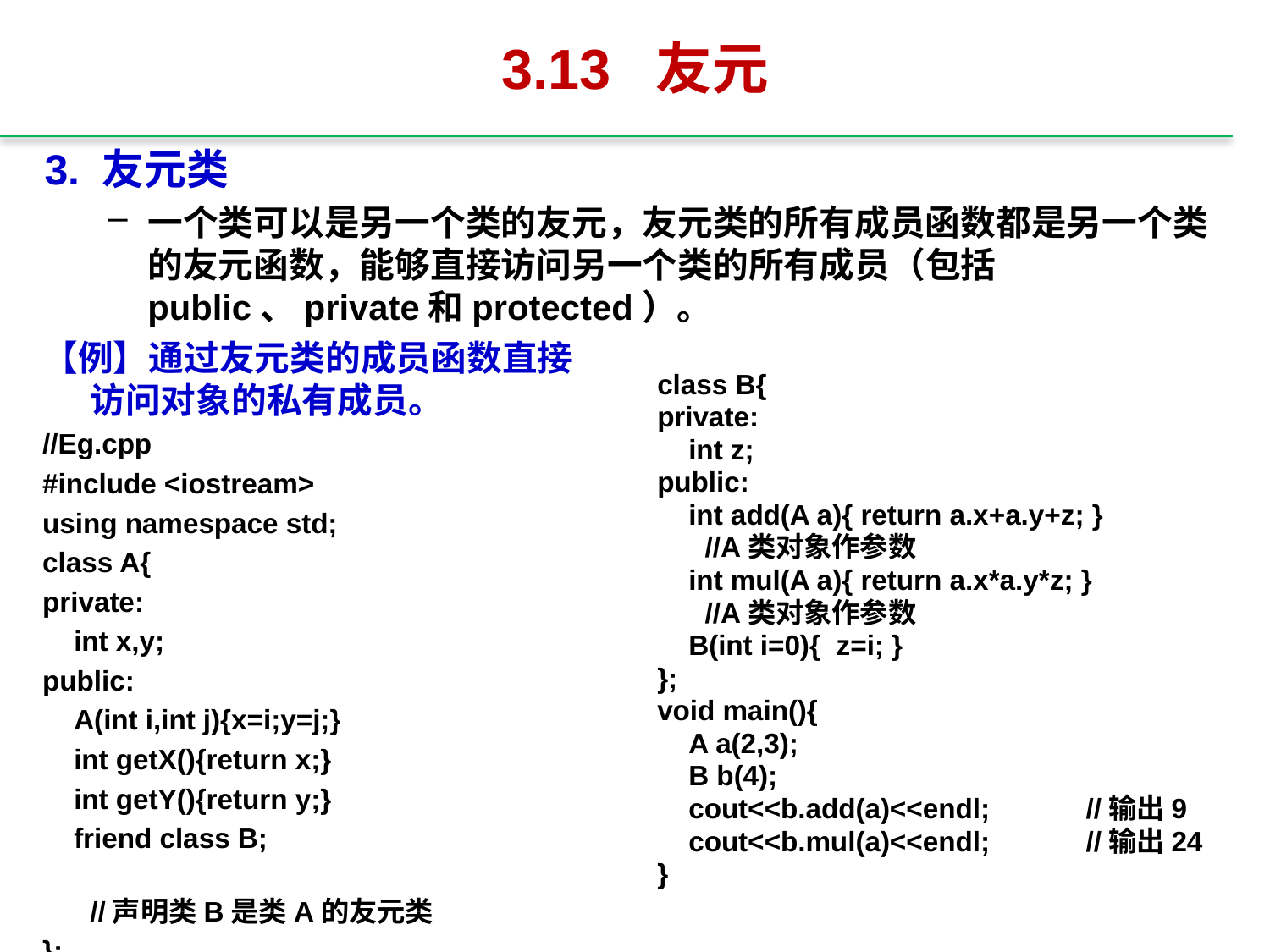

# 3.13  友元
3. 友元类
一个类可以是另一个类的友元，友元类的所有成员函数都是另一个类的友元函数，能够直接访问另一个类的所有成员（包括public、private和protected）。
【例】通过友元类的成员函数直接访问对象的私有成员。
//Eg.cpp
#include <iostream>
using namespace std;
class A{
private:
    int x,y;
public:
    A(int i,int j){x=i;y=j;}
    int getX(){return x;}
    int getY(){return y;}
    friend class B;
	//声明类B是类A的友元类
};
class B{
private:
    int z;
public:
    int add(A a){ return a.x+a.y+z; }
	//A类对象作参数
    int mul(A a){ return a.x*a.y*z; }
	//A类对象作参数
    B(int i=0){  z=i; }
};
void main(){
    A a(2,3);
    B b(4);
    cout<<b.add(a)<<endl;	//输出9
    cout<<b.mul(a)<<endl;	//输出24
}